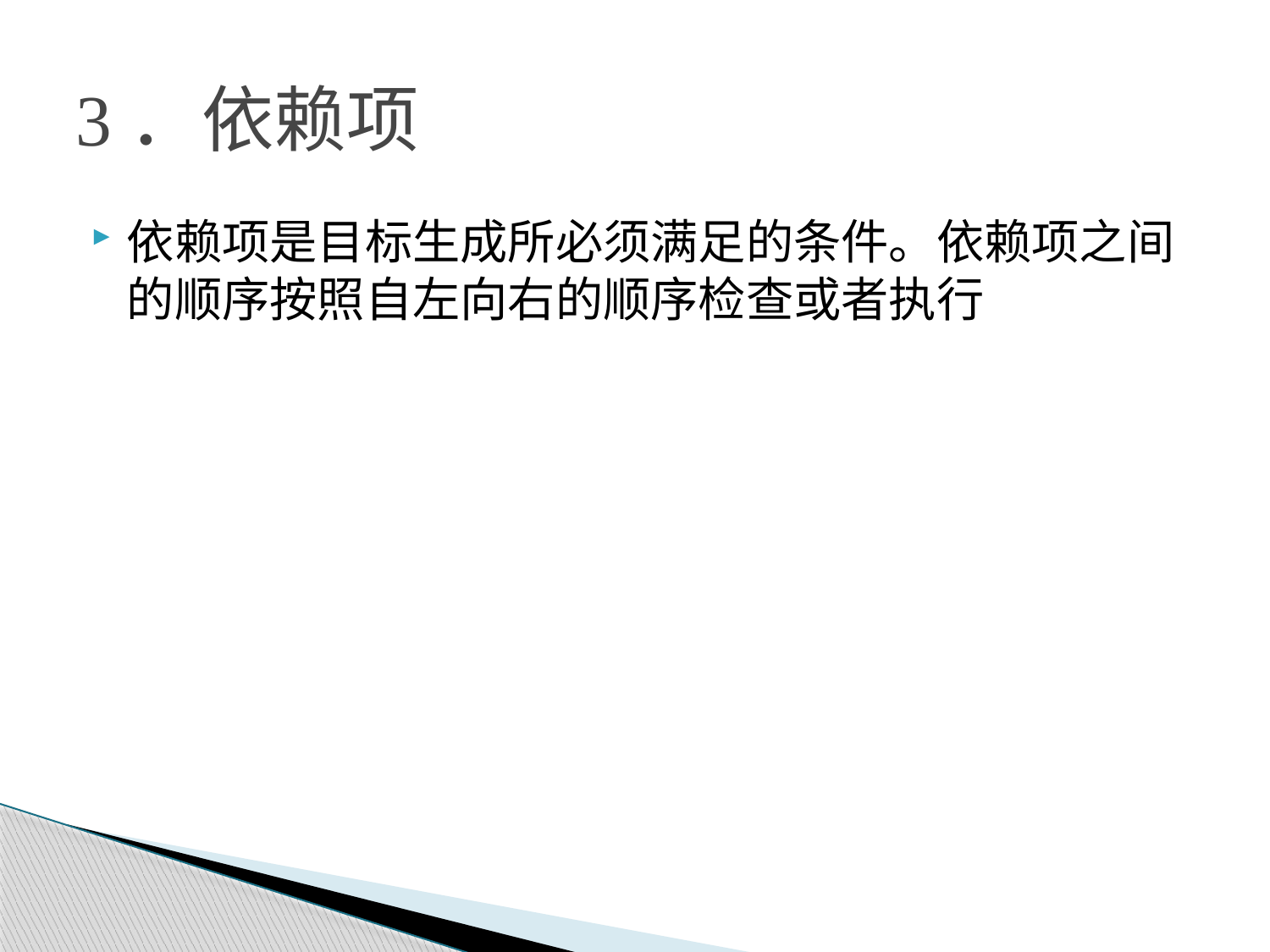

# 3．依赖项
依赖项是目标生成所必须满足的条件。依赖项之间的顺序按照自左向右的顺序检查或者执行